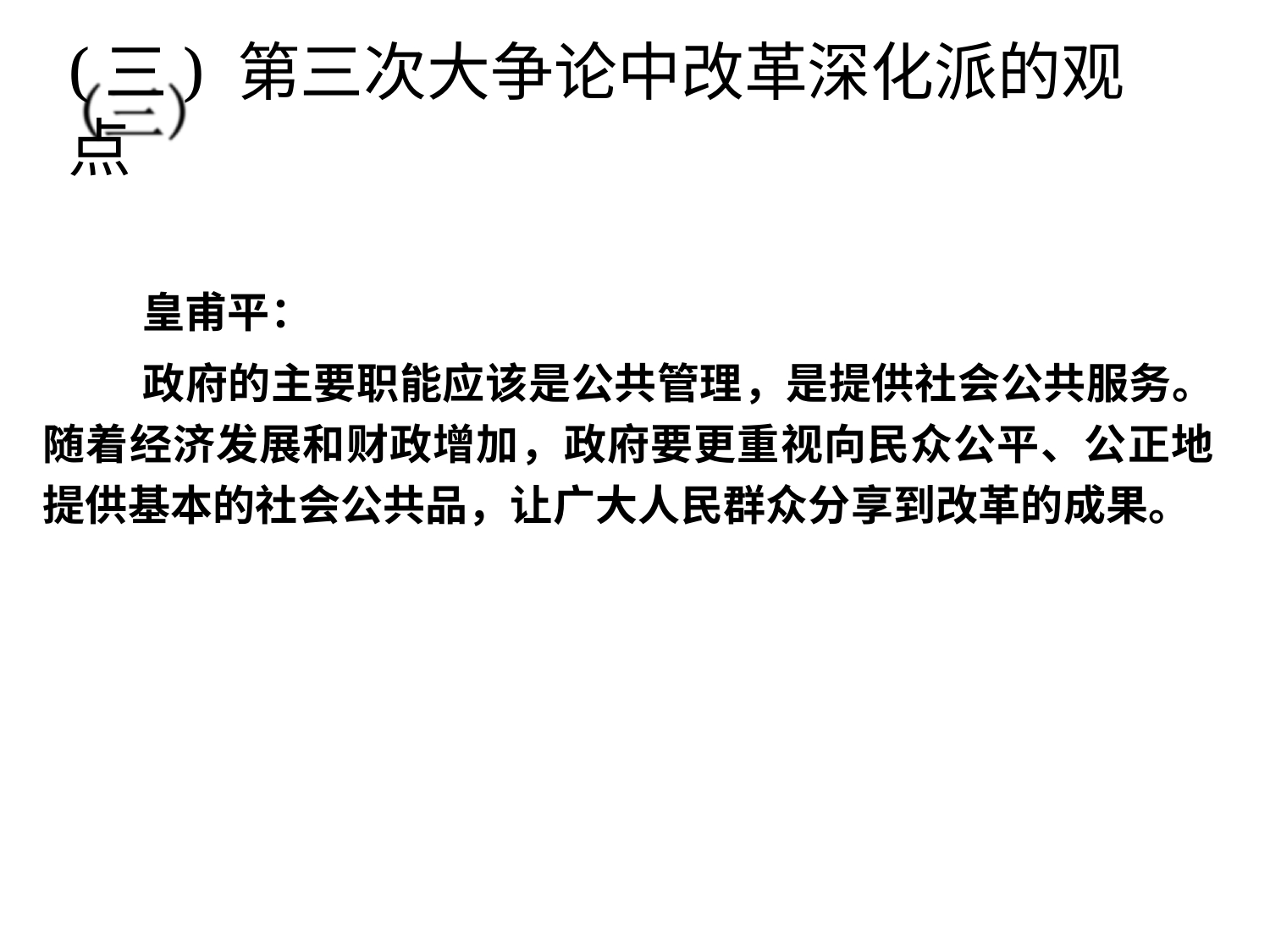

# (三) 第三次大争论中改革深化派的观点
皇甫平：
政府的主要职能应该是公共管理，是提供社会公共服务。 随着经济发展和财政增加，政府要更重视向民众公平、公正地 提供基本的社会公共品，让广大人民群众分享到改革的成果。